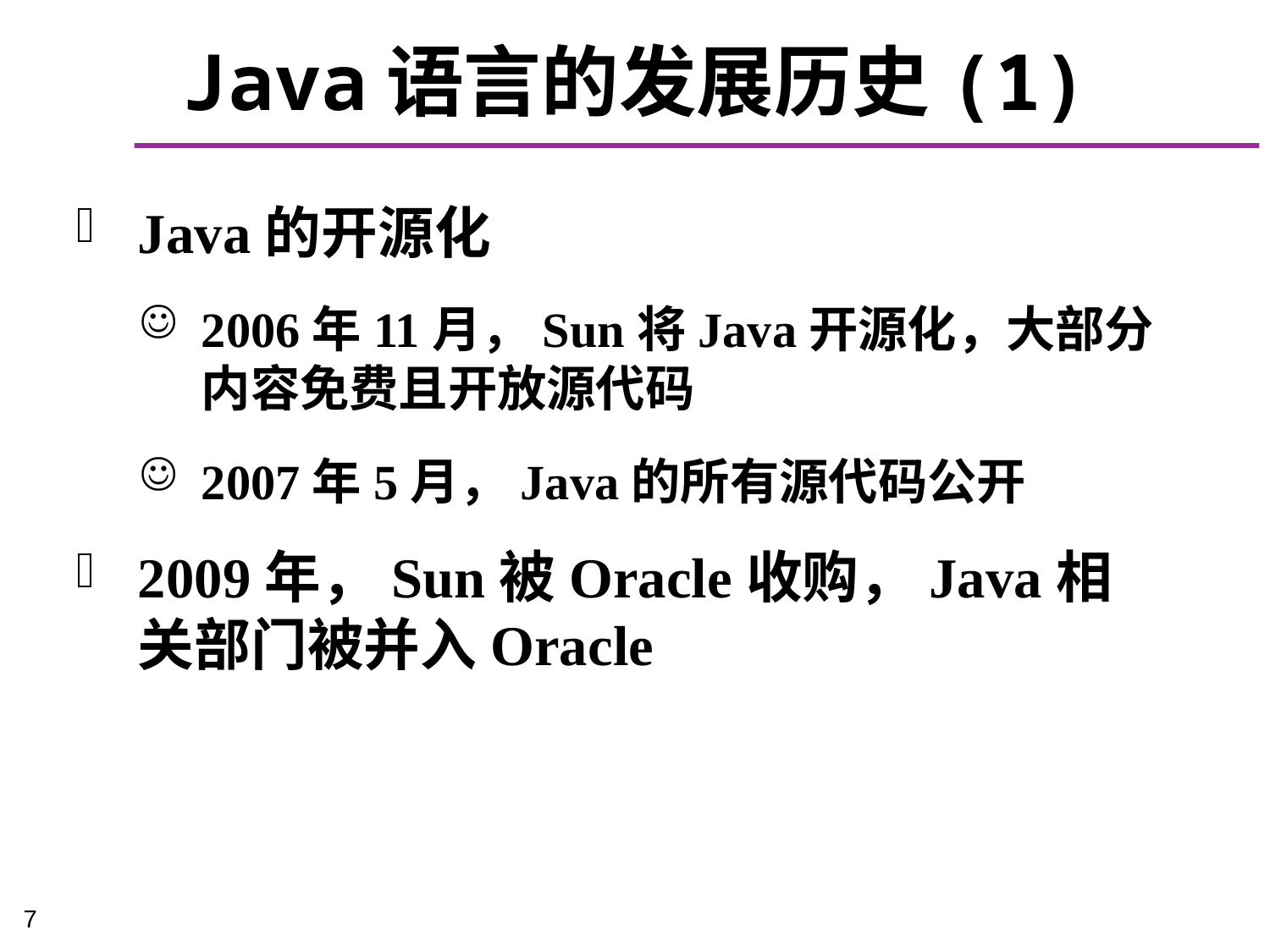

# Java语言的发展历史(1)
Java的开源化
2006年11月，Sun将Java开源化，大部分内容免费且开放源代码
2007年5月，Java的所有源代码公开
2009年，Sun被Oracle收购，Java相关部门被并入Oracle
7